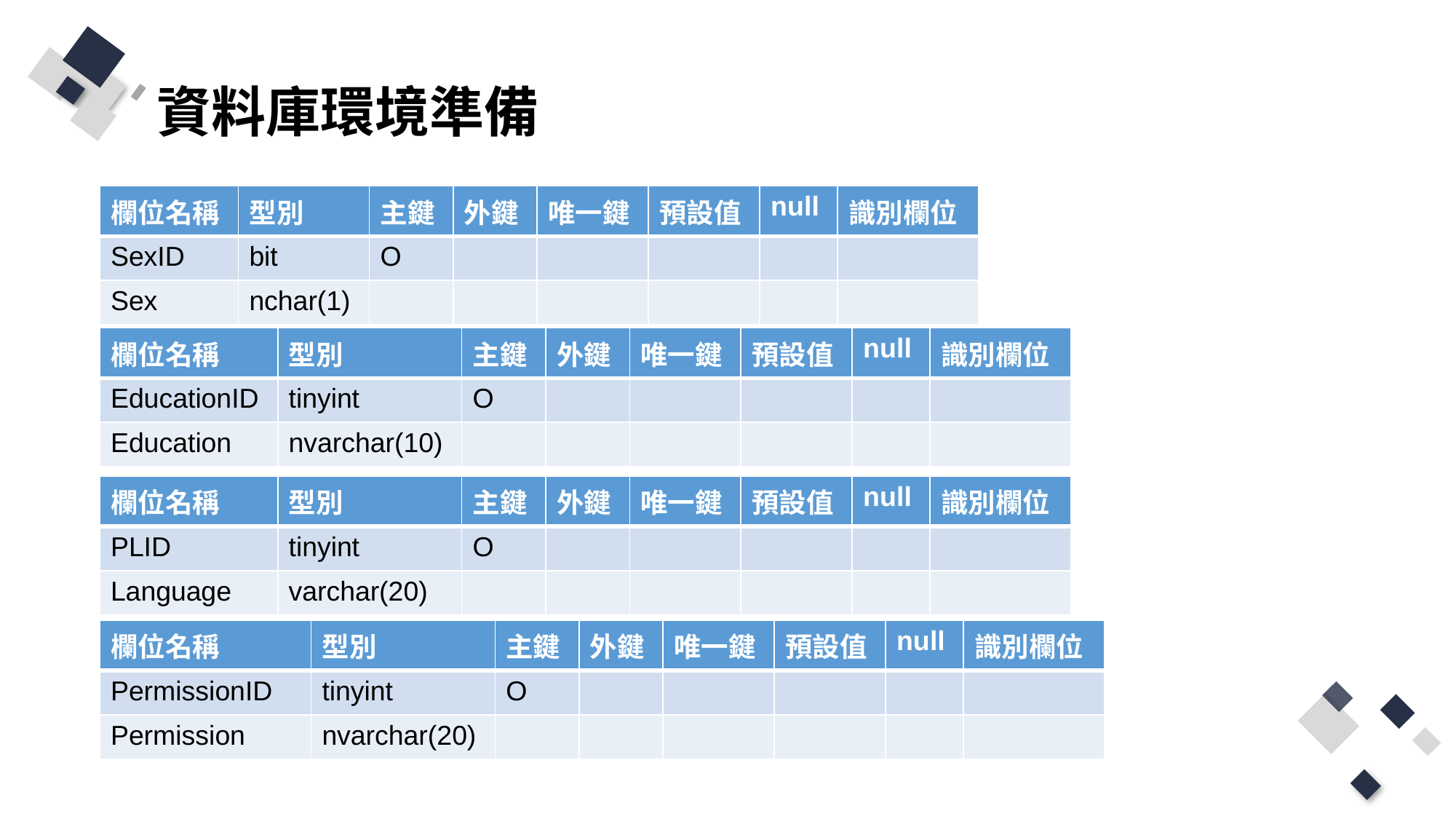

# 資料庫環境準備
| 欄位名稱 | 型別 | 主鍵 | 外鍵 | 唯一鍵 | 預設值 | null | 識別欄位 |
| --- | --- | --- | --- | --- | --- | --- | --- |
| SexID | bit | O |  |  |  |  |  |
| Sex | nchar(1) |  |  |  |  |  |  |
| 欄位名稱 | 型別 | 主鍵 | 外鍵 | 唯一鍵 | 預設值 | null | 識別欄位 |
| --- | --- | --- | --- | --- | --- | --- | --- |
| EducationID | tinyint | O |  |  |  |  |  |
| Education | nvarchar(10) |  |  |  |  |  |  |
| 欄位名稱 | 型別 | 主鍵 | 外鍵 | 唯一鍵 | 預設值 | null | 識別欄位 |
| --- | --- | --- | --- | --- | --- | --- | --- |
| PLID | tinyint | O |  |  |  |  |  |
| Language | varchar(20) |  |  |  |  |  |  |
| 欄位名稱 | 型別 | 主鍵 | 外鍵 | 唯一鍵 | 預設值 | null | 識別欄位 |
| --- | --- | --- | --- | --- | --- | --- | --- |
| PermissionID | tinyint | O |  |  |  |  |  |
| Permission | nvarchar(20) |  |  |  |  |  |  |